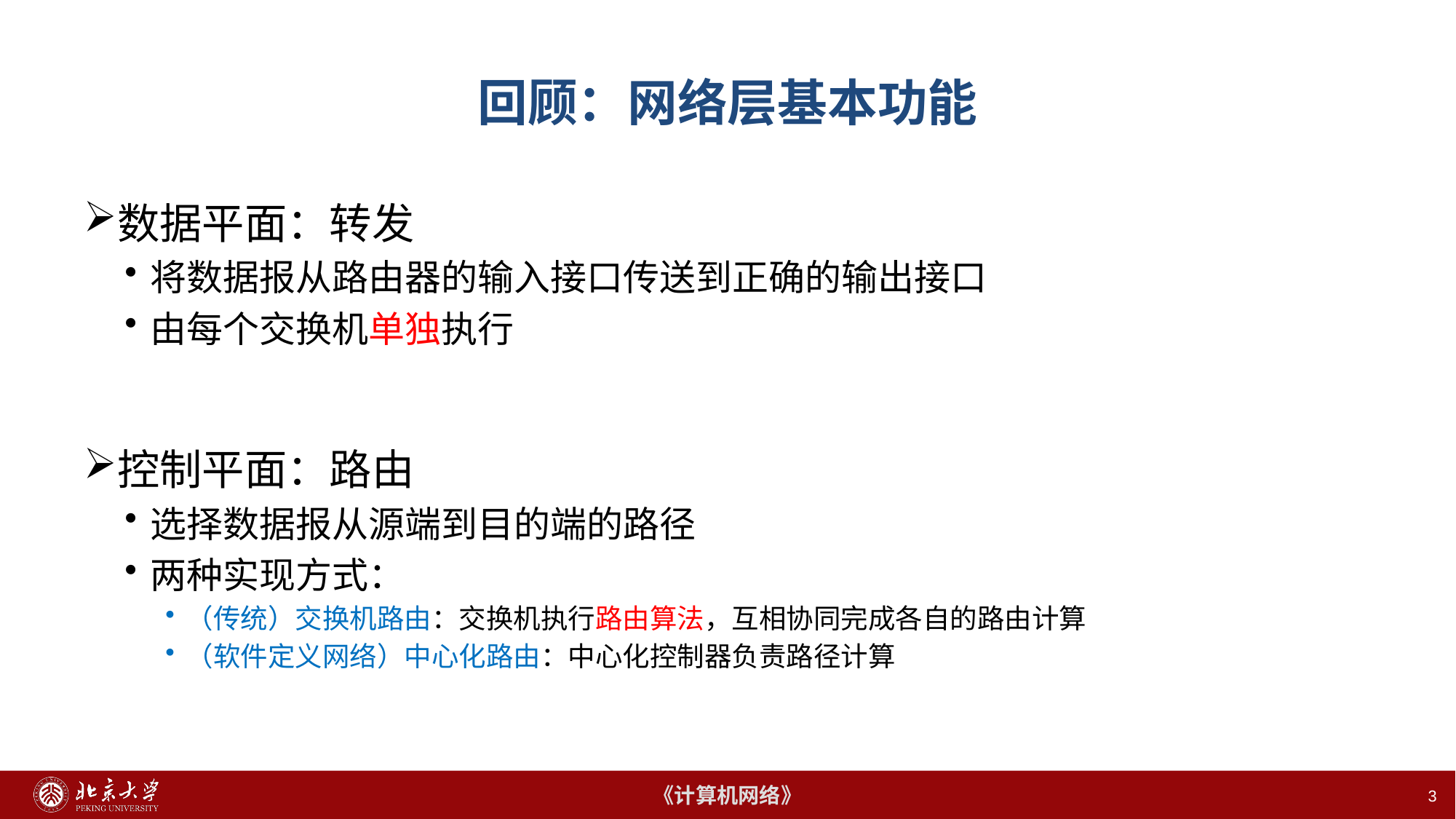

# 回顾：网络层基本功能
数据平面：转发
将数据报从路由器的输入接口传送到正确的输出接口
由每个交换机单独执行

控制平面：路由
选择数据报从源端到目的端的路径
两种实现方式：
（传统）交换机路由：交换机执行路由算法，互相协同完成各自的路由计算
（软件定义网络）中心化路由：中心化控制器负责路径计算
3